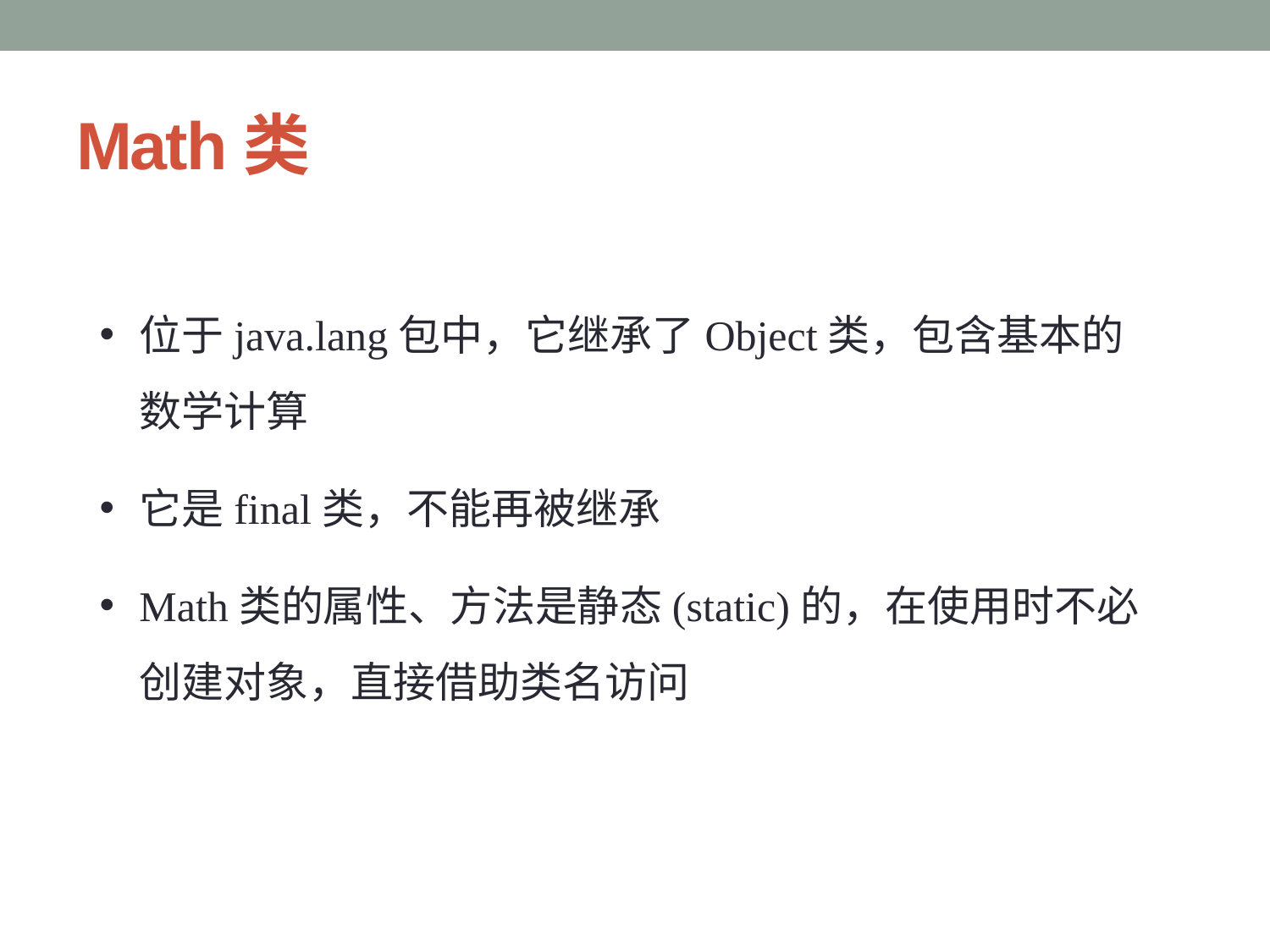

Math类
位于java.lang包中，它继承了Object类，包含基本的数学计算
它是final类，不能再被继承
Math类的属性、方法是静态(static)的，在使用时不必创建对象，直接借助类名访问